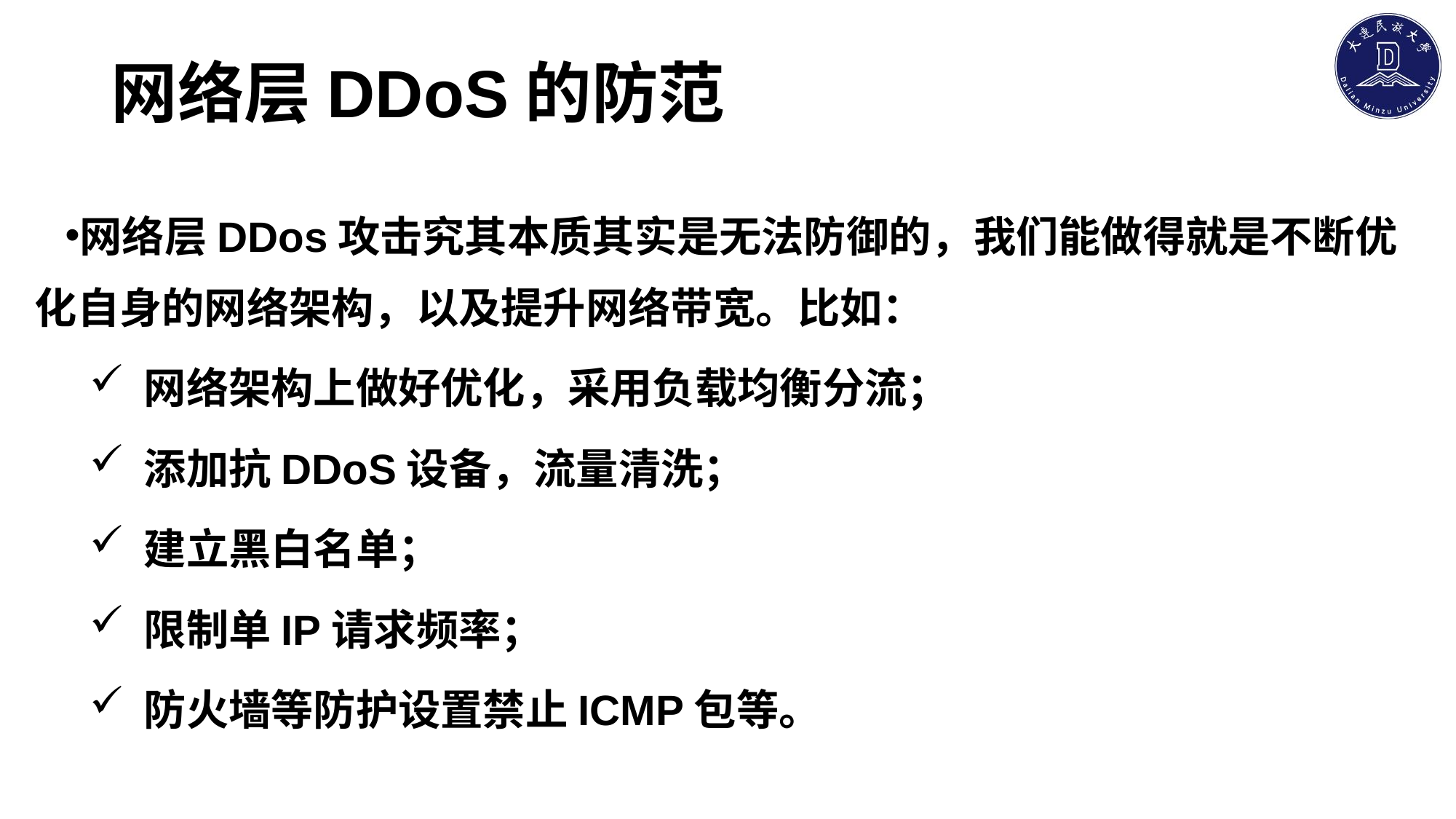

# 网络层DDoS的防范
网络层DDos攻击究其本质其实是无法防御的，我们能做得就是不断优化自身的网络架构，以及提升网络带宽。比如：
网络架构上做好优化，采用负载均衡分流；
添加抗DDoS设备，流量清洗；
建立黑白名单；
限制单IP请求频率；
防火墙等防护设置禁止ICMP包等。